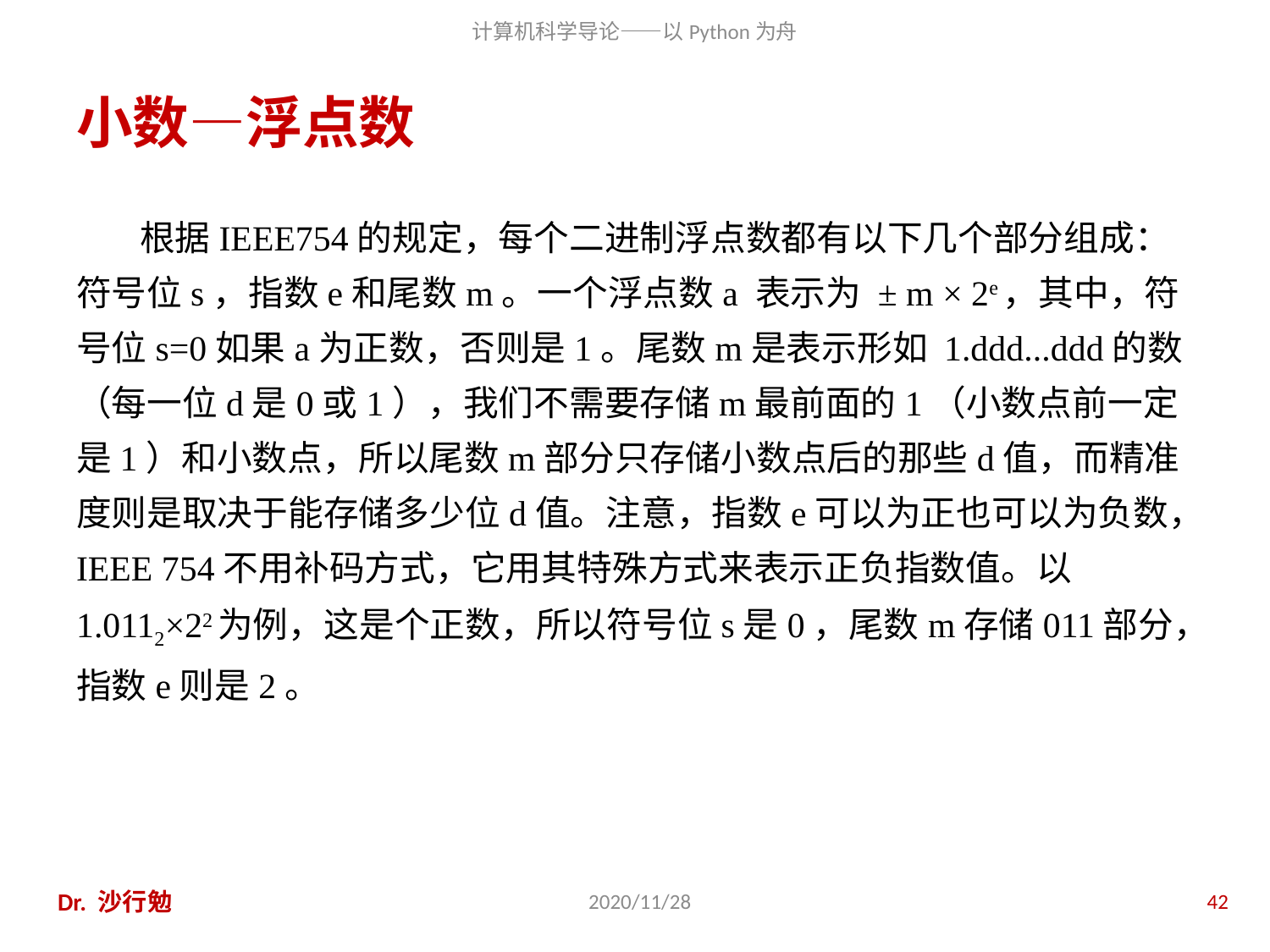

# 小数—浮点数
根据IEEE754的规定，每个二进制浮点数都有以下几个部分组成：符号位s，指数e和尾数m。一个浮点数a 表示为 ± m × 2e，其中，符号位s=0如果a为正数，否则是1。尾数m是表示形如 1.ddd...ddd的数（每一位d是0或1），我们不需要存储m最前面的1（小数点前一定是1）和小数点，所以尾数m部分只存储小数点后的那些d值，而精准度则是取决于能存储多少位d值。注意，指数e可以为正也可以为负数，IEEE 754不用补码方式，它用其特殊方式来表示正负指数值。以1.0112×22为例，这是个正数，所以符号位s是0，尾数m存储011部分，指数e则是2。
Dr. 沙行勉
2020/11/28
42